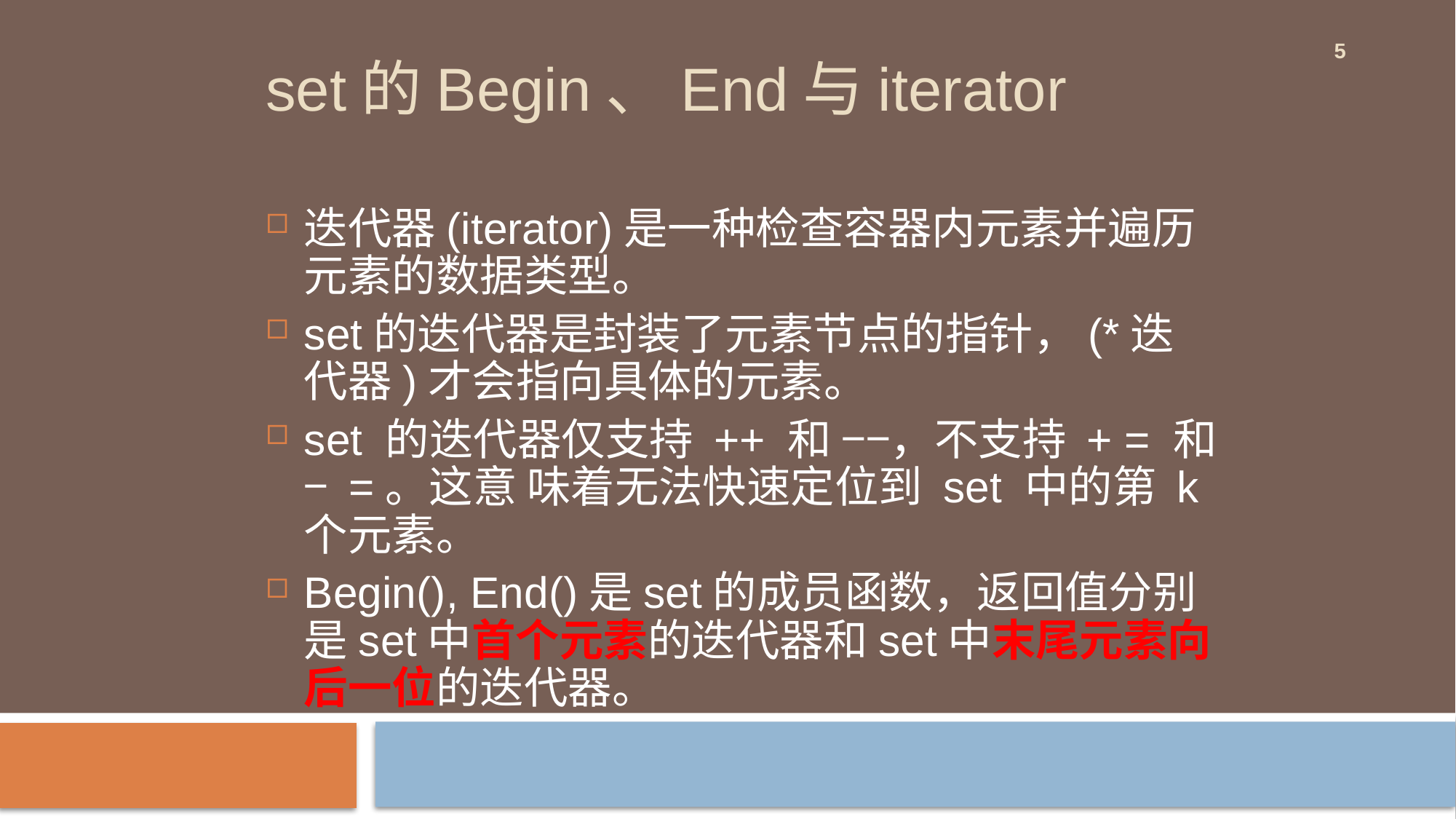

# set的Begin、End与iterator
5
迭代器(iterator)是一种检查容器内元素并遍历元素的数据类型。
set的迭代器是封装了元素节点的指针，(*迭代器)才会指向具体的元素。
set 的迭代器仅支持 ++ 和 −−，不支持 + = 和 − =。这意 味着无法快速定位到 set 中的第 k 个元素。
Begin(), End()是set的成员函数，返回值分别是set中首个元素的迭代器和set中末尾元素向后一位的迭代器。